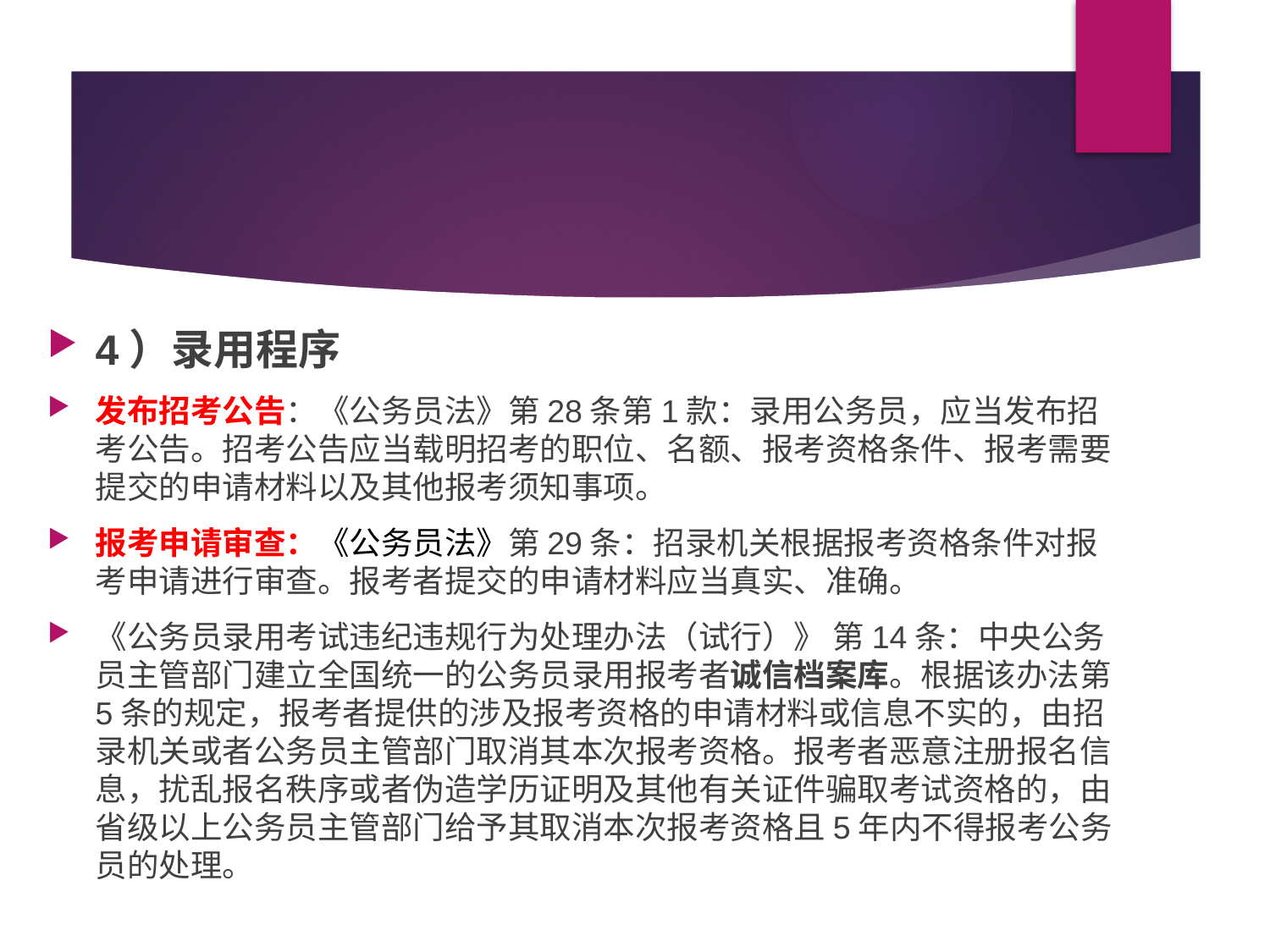

#
4）录用程序
发布招考公告：《公务员法》第28条第1款：录用公务员，应当发布招考公告。招考公告应当载明招考的职位、名额、报考资格条件、报考需要提交的申请材料以及其他报考须知事项。
报考申请审查：《公务员法》第29条：招录机关根据报考资格条件对报考申请进行审查。报考者提交的申请材料应当真实、准确。
《公务员录用考试违纪违规行为处理办法（试行）》 第14条：中央公务员主管部门建立全国统一的公务员录用报考者诚信档案库。根据该办法第5条的规定，报考者提供的涉及报考资格的申请材料或信息不实的，由招录机关或者公务员主管部门取消其本次报考资格。报考者恶意注册报名信息，扰乱报名秩序或者伪造学历证明及其他有关证件骗取考试资格的，由省级以上公务员主管部门给予其取消本次报考资格且5年内不得报考公务员的处理。